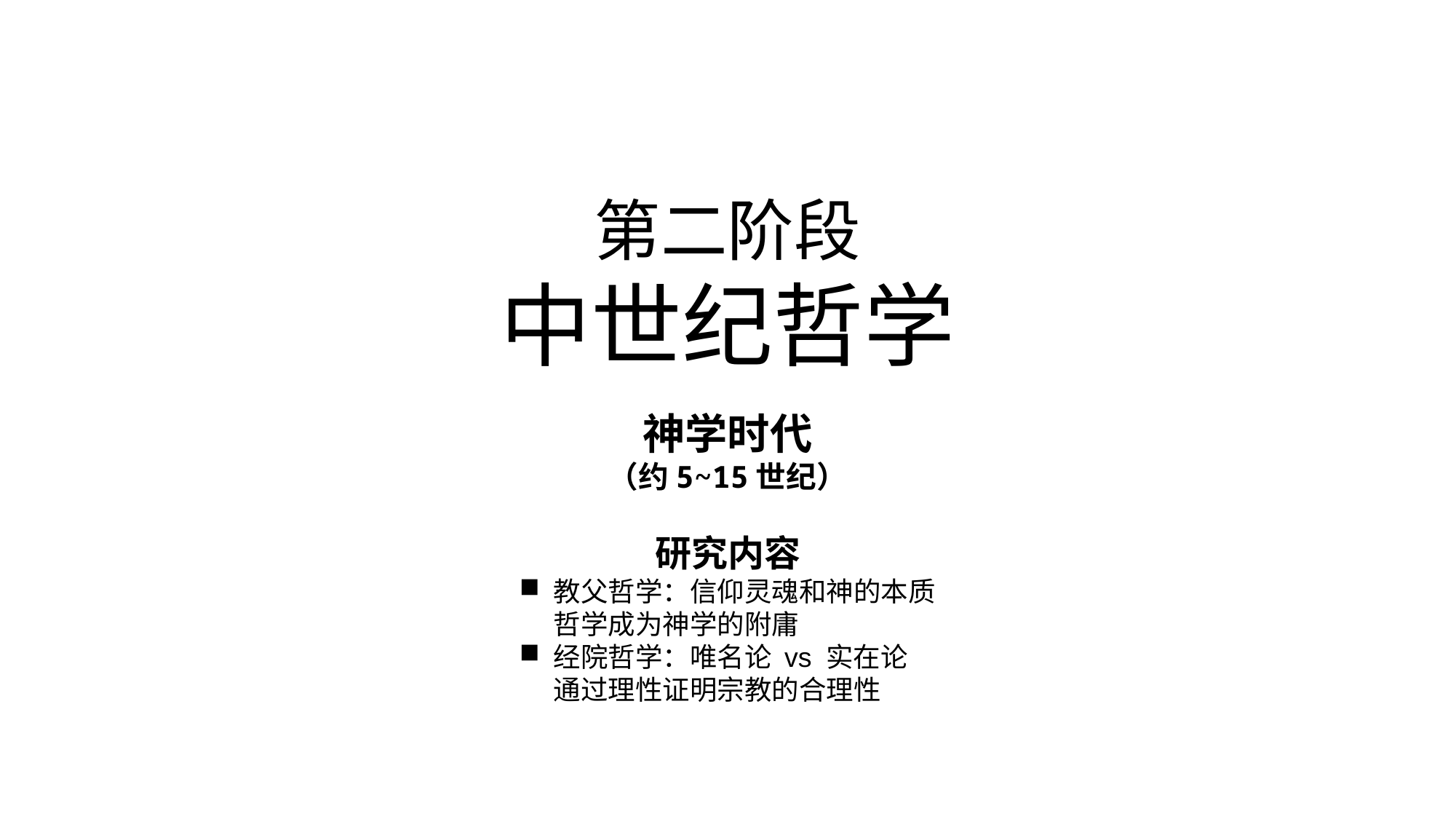

第二阶段
中世纪哲学
神学时代
（约5~15世纪）

研究内容
教父哲学：信仰灵魂和神的本质
哲学成为神学的附庸
经院哲学：唯名论 vs 实在论
通过理性证明宗教的合理性